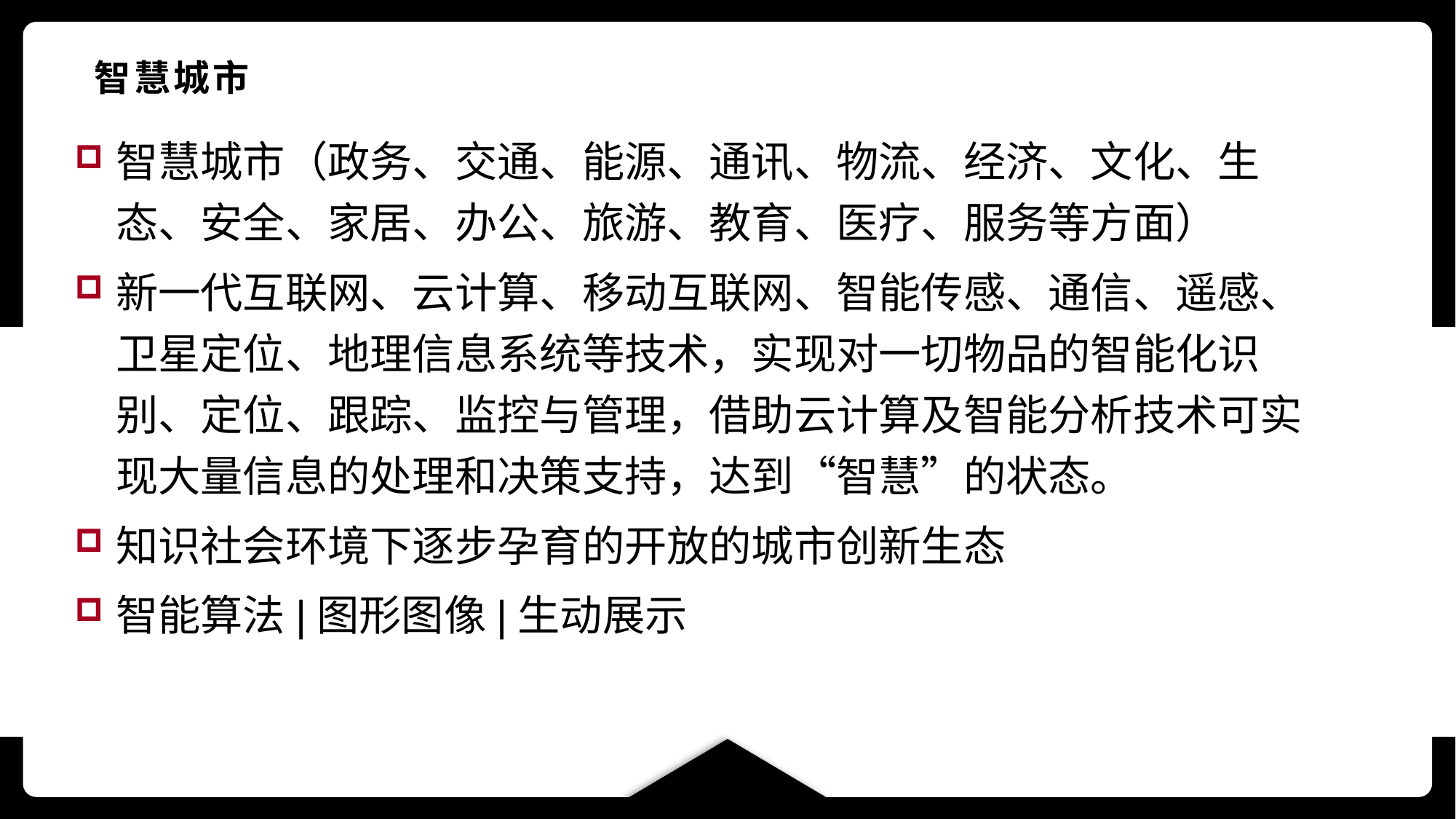

# 智慧城市
智慧城市（政务、交通、能源、通讯、物流、经济、文化、生态、安全、家居、办公、旅游、教育、医疗、服务等方面）
新一代互联网、云计算、移动互联网、智能传感、通信、遥感、卫星定位、地理信息系统等技术，实现对一切物品的智能化识别、定位、跟踪、监控与管理，借助云计算及智能分析技术可实现大量信息的处理和决策支持，达到“智慧”的状态。
知识社会环境下逐步孕育的开放的城市创新生态
智能算法|图形图像|生动展示